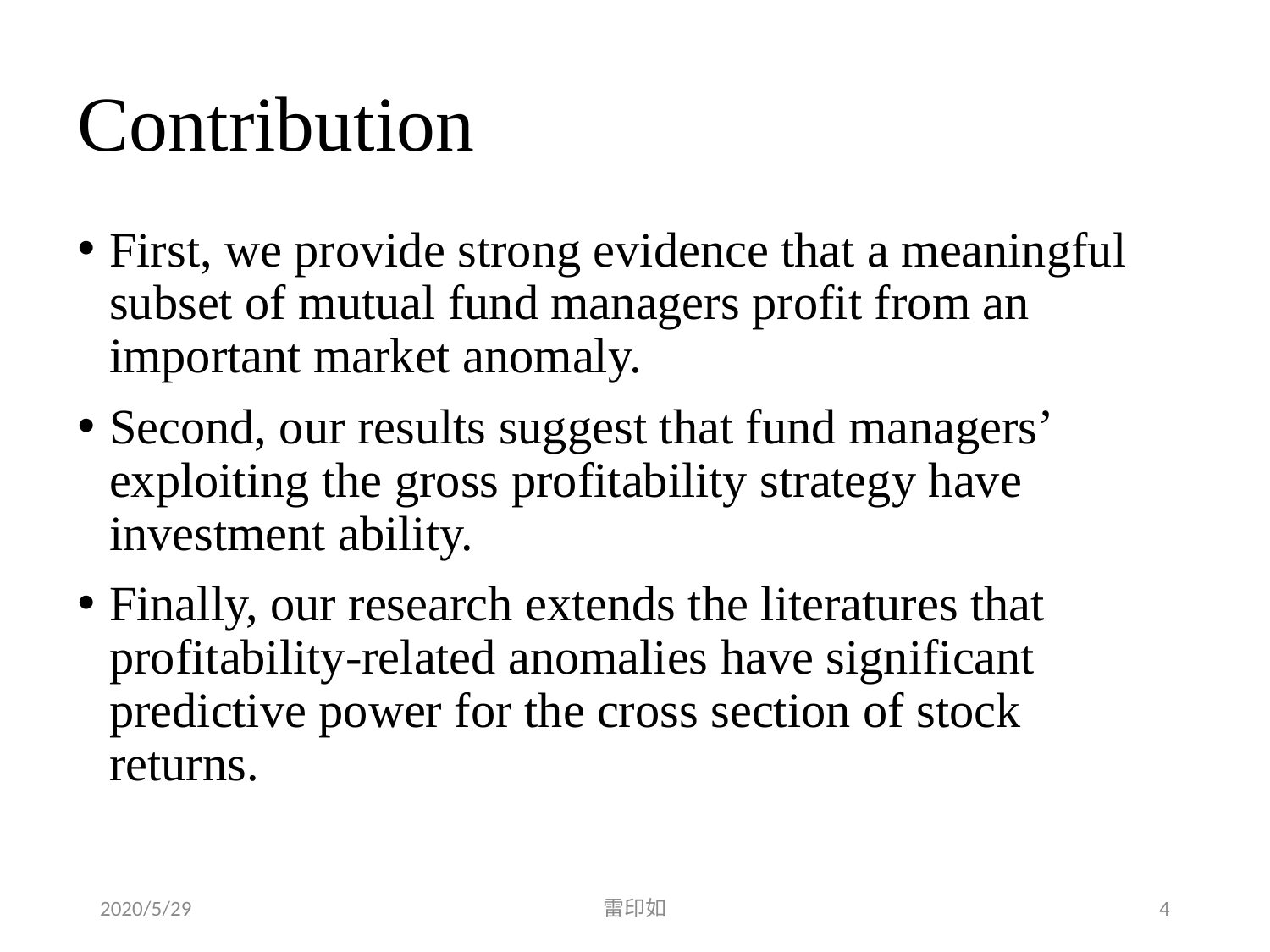

# Contribution
First, we provide strong evidence that a meaningful subset of mutual fund managers profit from an important market anomaly.
Second, our results suggest that fund managers’ exploiting the gross profitability strategy have investment ability.
Finally, our research extends the literatures that profitability-related anomalies have significant predictive power for the cross section of stock returns.
2020/5/29
雷印如
4